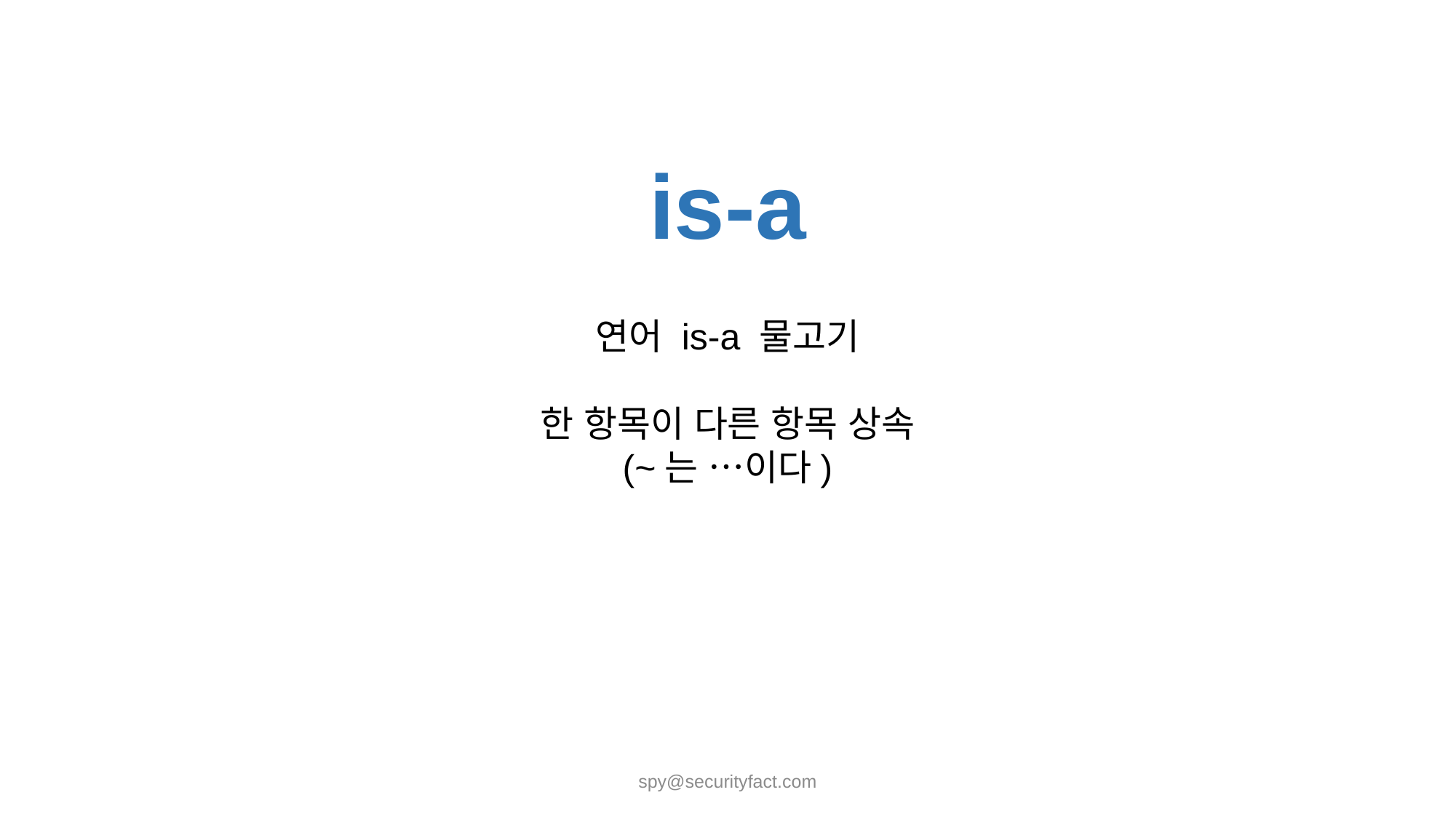

is-a
연어 is-a 물고기

한 항목이 다른 항목 상속
(~는 …이다)
spy@securityfact.com